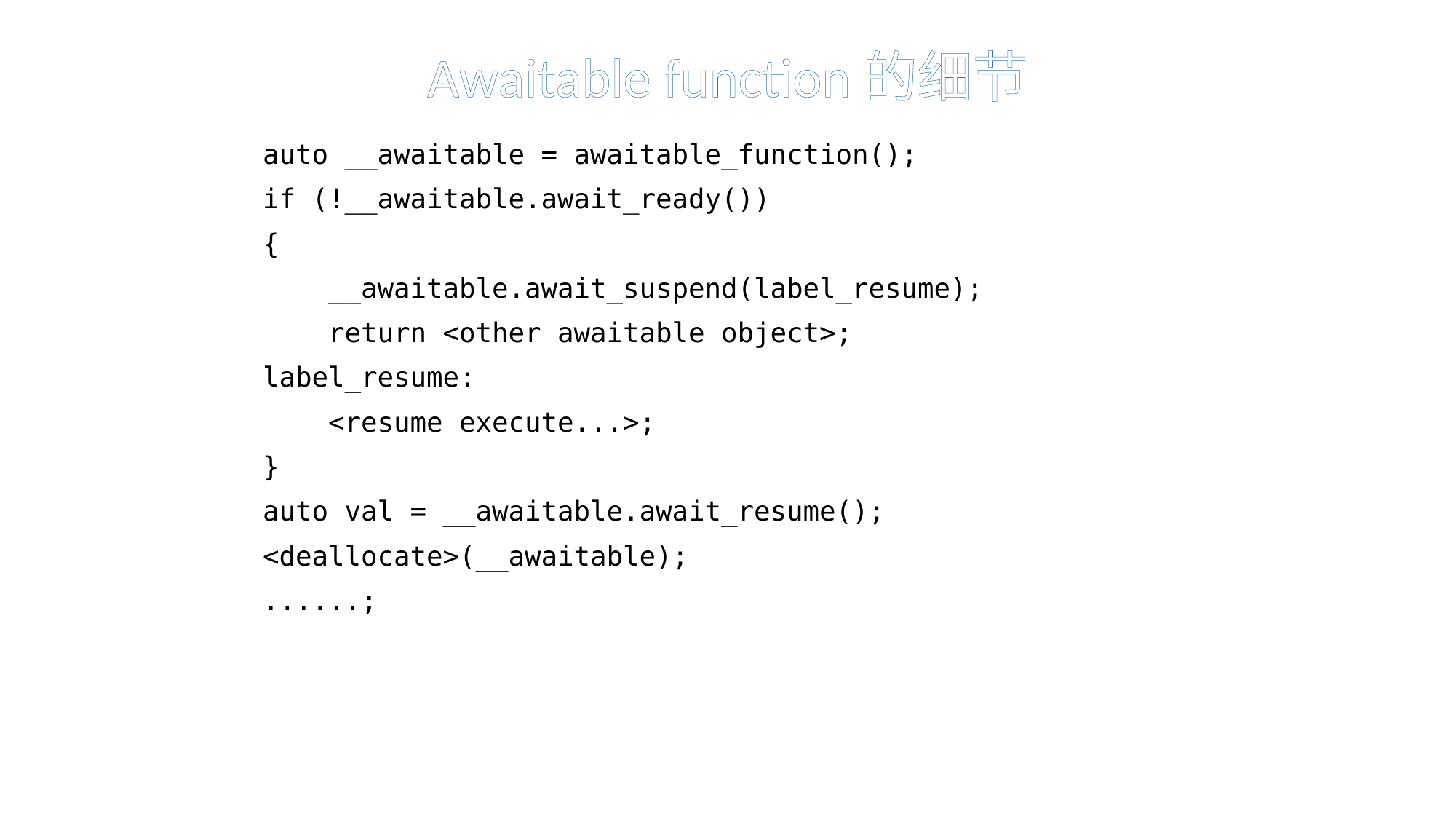

# Awaitable function的细节
auto __awaitable = awaitable_function();
if (!__awaitable.await_ready())
{
    __awaitable.await_suspend(label_resume);
    return <other awaitable object>;
label_resume:
    <resume execute...>;
}
auto val = __awaitable.await_resume();
<deallocate>(__awaitable);
......;